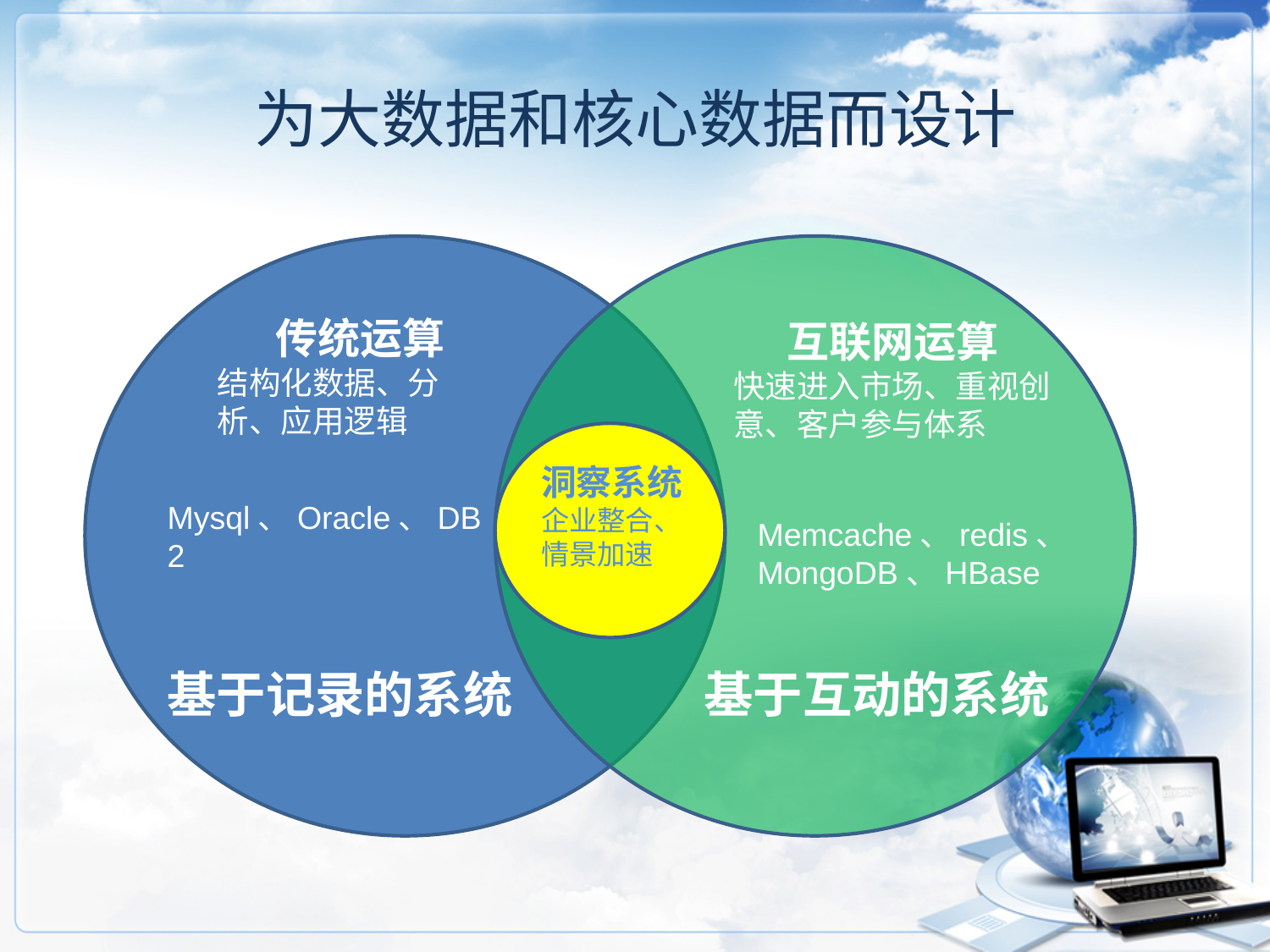

# 为大数据和核心数据而设计

传统运算
结构化数据、分析、应用逻辑
互联网运算
快速进入市场、重视创意、客户参与体系

洞察系统
企业整合、情景加速
Mysql、Oracle、DB2

Memcache、redis、MongoDB、HBase
基于记录的系统
基于互动的系统